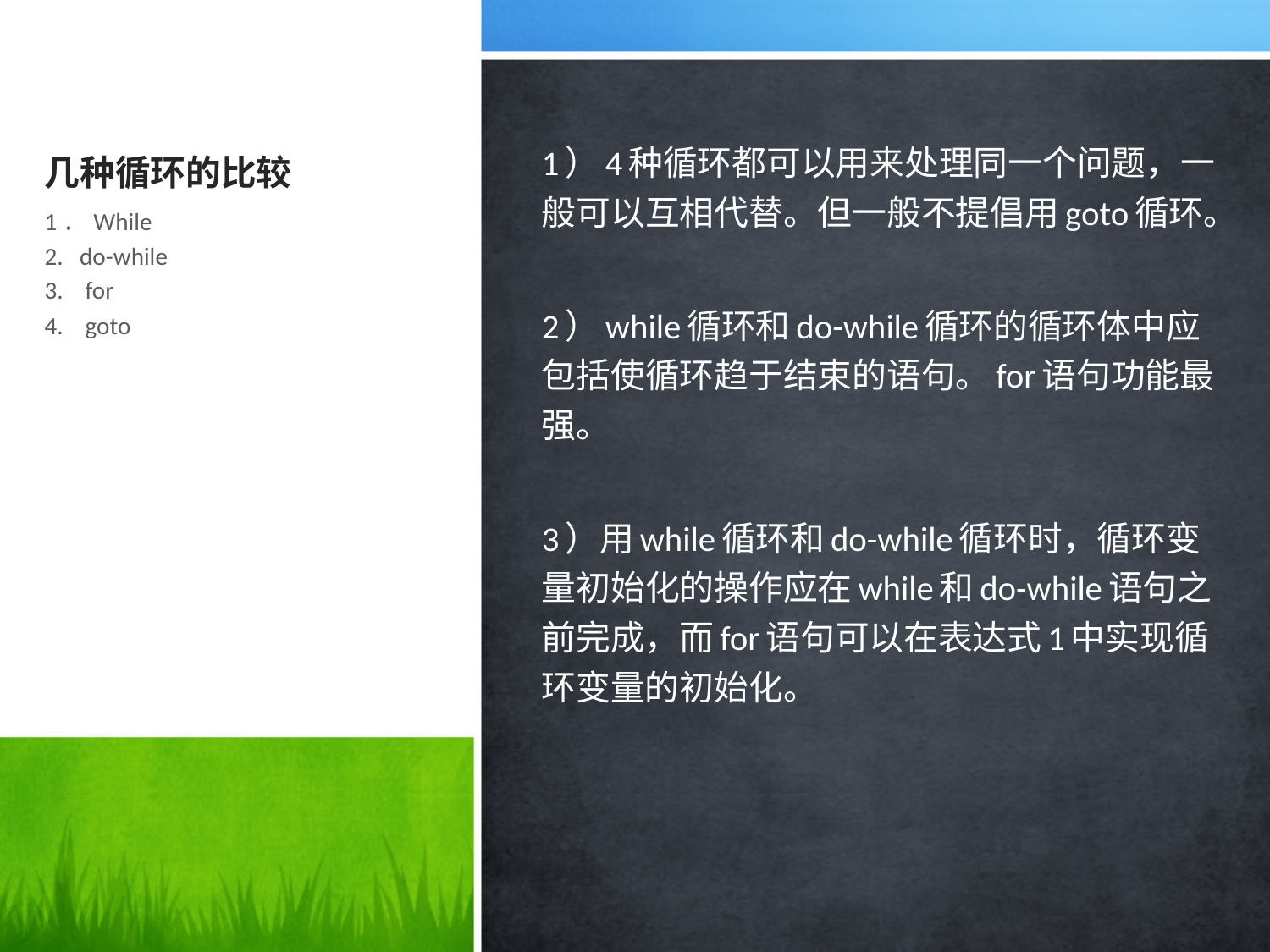

# 几种循环的比较
1）4种循环都可以用来处理同一个问题，一般可以互相代替。但一般不提倡用goto循环。

2）while循环和do-while循环的循环体中应包括使循环趋于结束的语句。for语句功能最强。

3）用while循环和do-while循环时，循环变量初始化的操作应在while和do-while语句之前完成，而for语句可以在表达式1中实现循环变量的初始化。

1．While
2.   do-while
3.    for
4.    goto